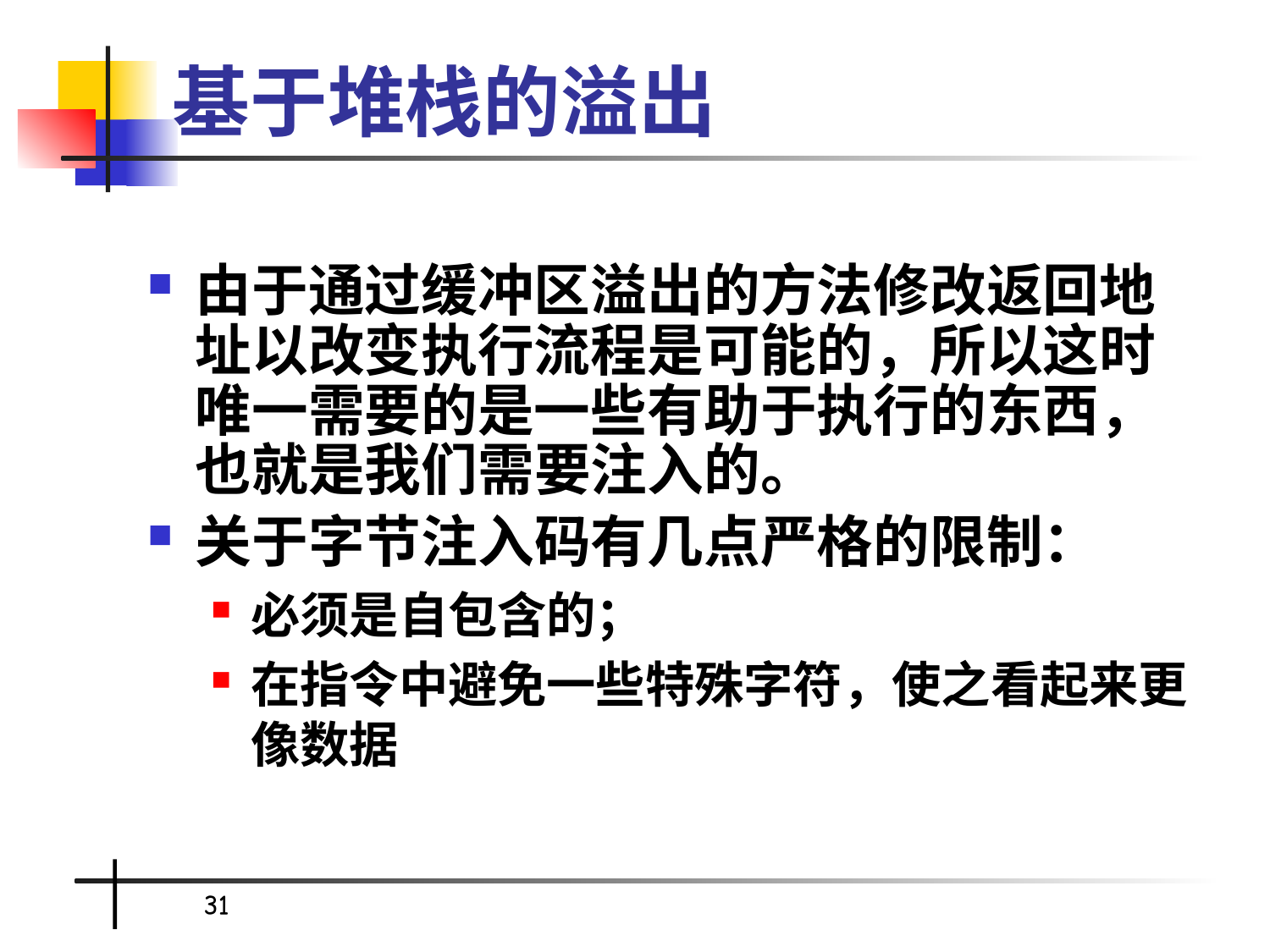

# 基于堆栈的溢出
由于通过缓冲区溢出的方法修改返回地址以改变执行流程是可能的，所以这时唯一需要的是一些有助于执行的东西，也就是我们需要注入的。
关于字节注入码有几点严格的限制：
必须是自包含的；
在指令中避免一些特殊字符，使之看起来更像数据
31